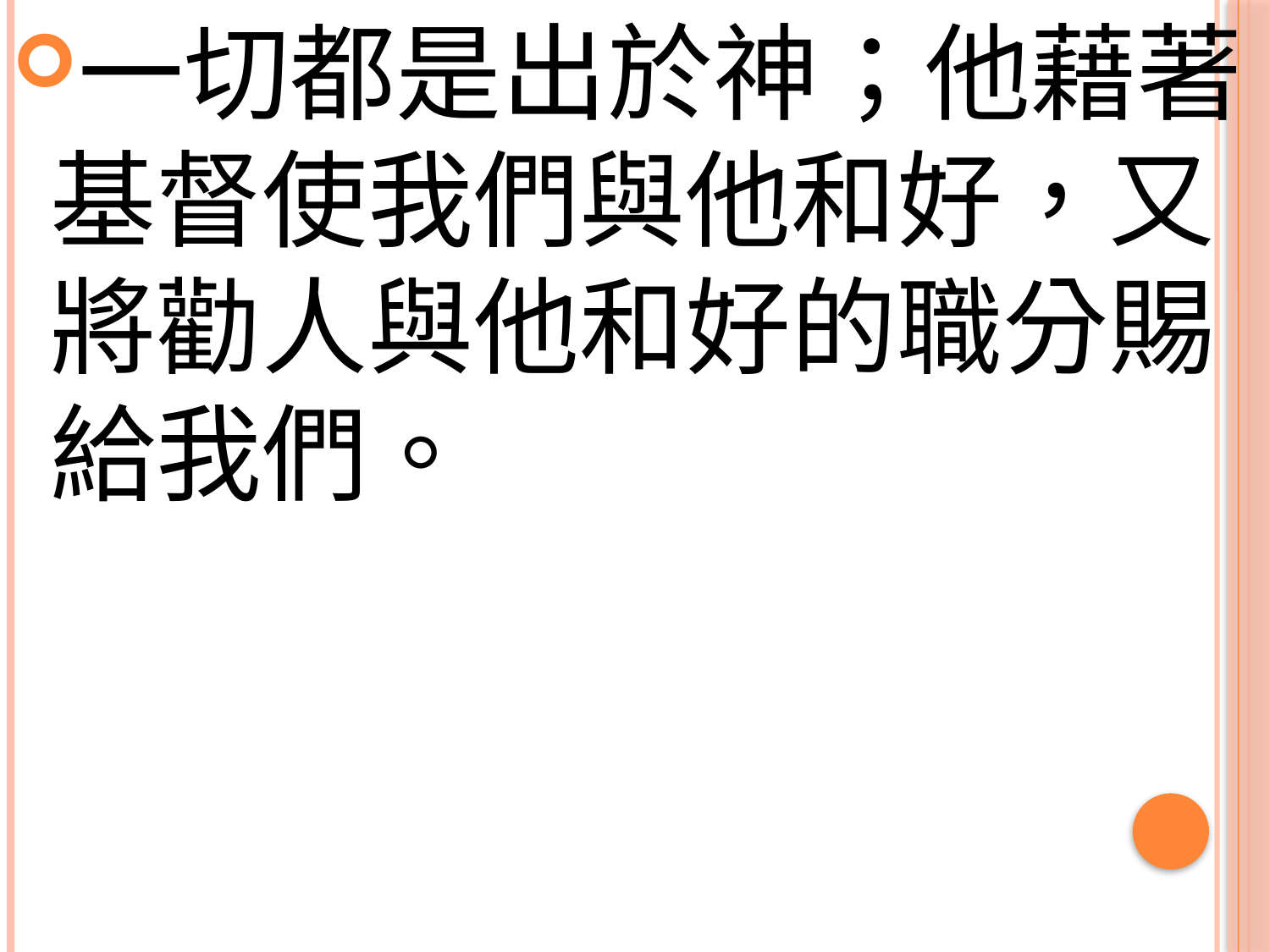

一切都是出於神；他藉著基督使我們與他和好，又將勸人與他和好的職分賜給我們。